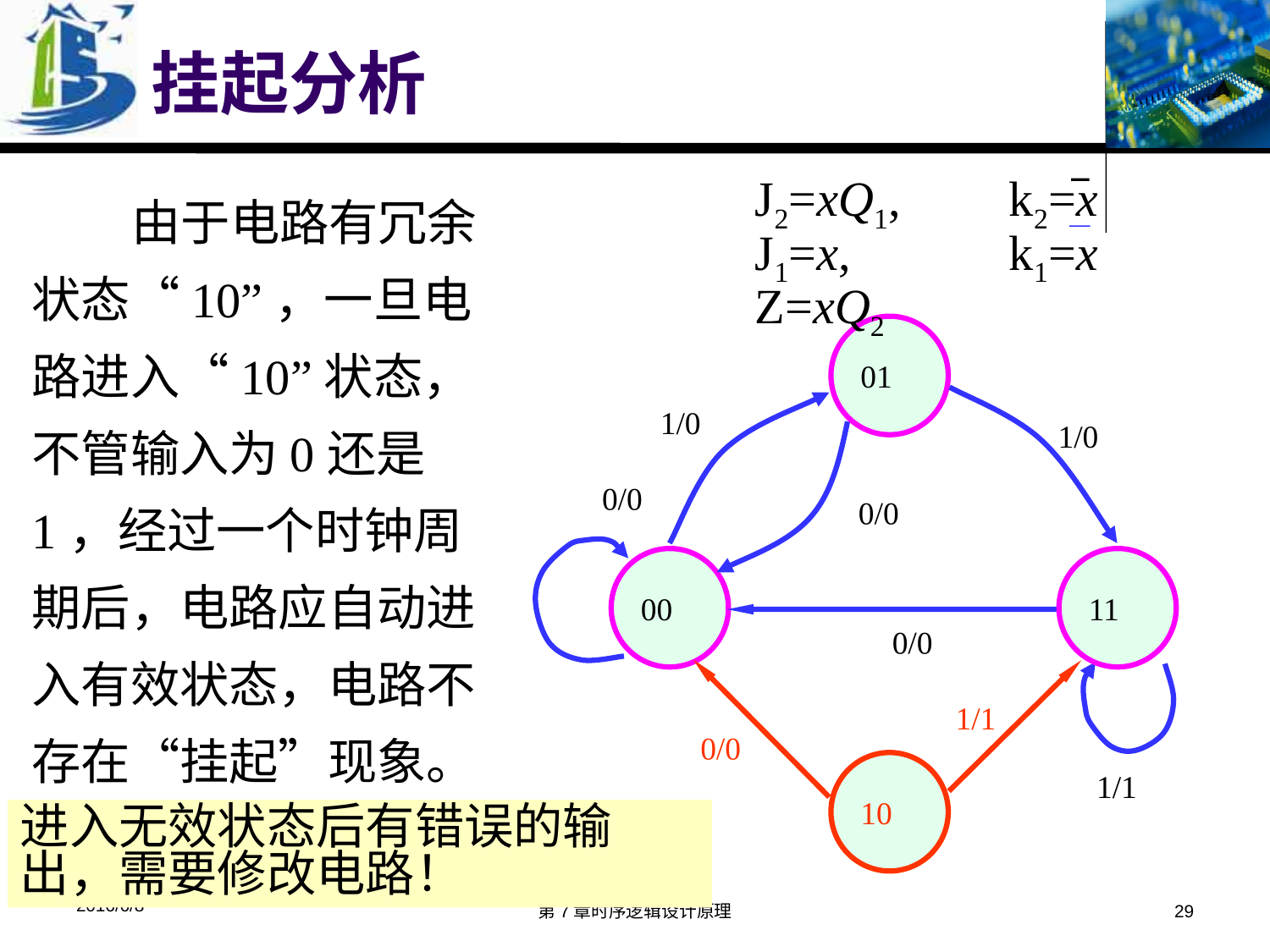

# 挂起分析
J2=xQ1, 	k2=x
J1=x,   	k1=x
Z=xQ2

        由于电路有冗余状态“10”，一旦电路进入“10”状态，不管输入为0还是1，经过一个时钟周期后，电路应自动进入有效状态，电路不存在“挂起”现象。
01

1/0
1/0

0/0
0/0

00
11
0
0/0

1/1
0/0
10
1/1
进入无效状态后有错误的输出，需要修改电路！
2016/6/8
第7章时序逻辑设计原理
29